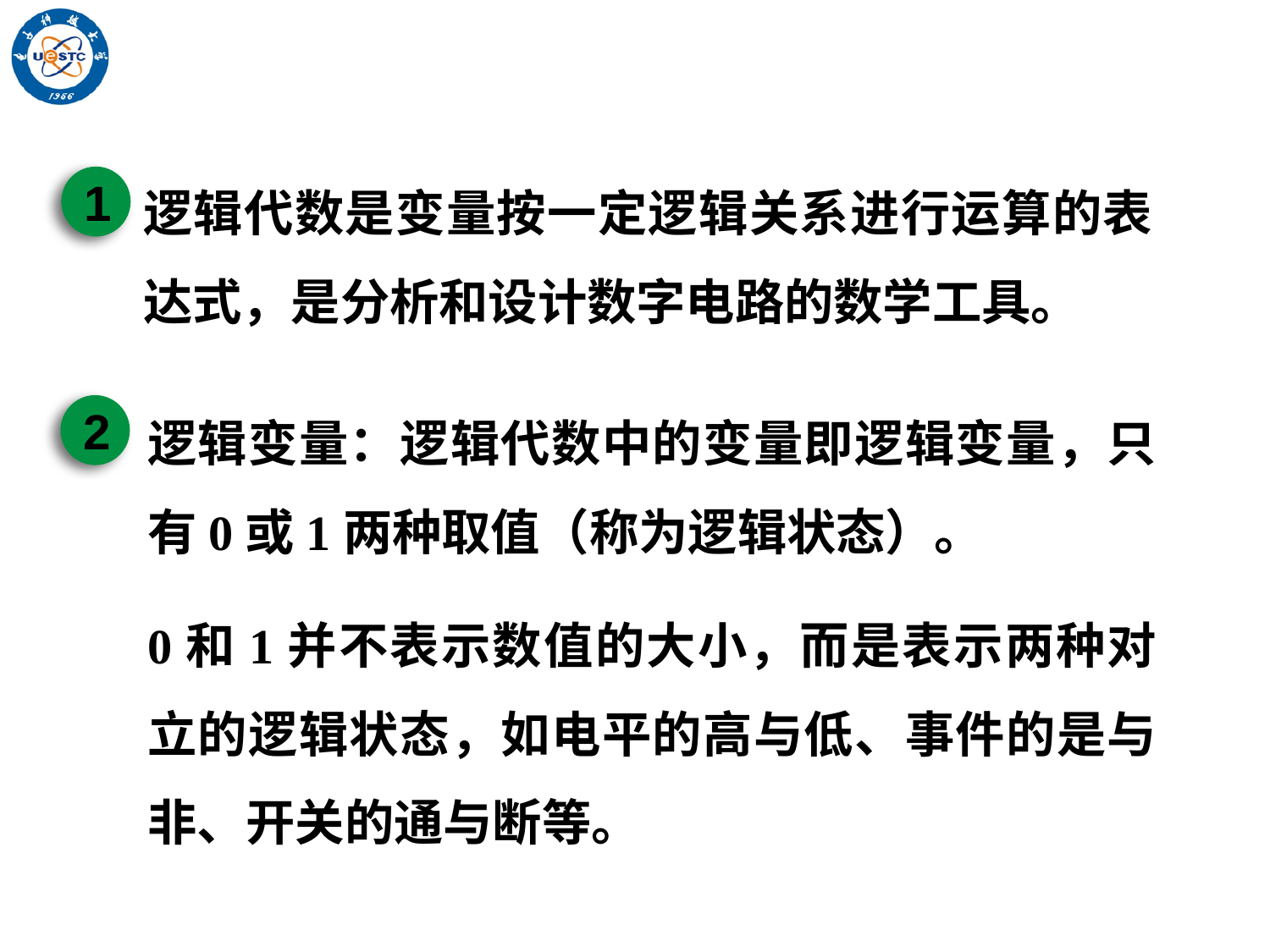

逻辑代数是变量按一定逻辑关系进行运算的表达式，是分析和设计数字电路的数学工具。
1
逻辑变量：逻辑代数中的变量即逻辑变量，只有0或1两种取值（称为逻辑状态）。
0和1并不表示数值的大小，而是表示两种对立的逻辑状态，如电平的高与低、事件的是与非、开关的通与断等。
2